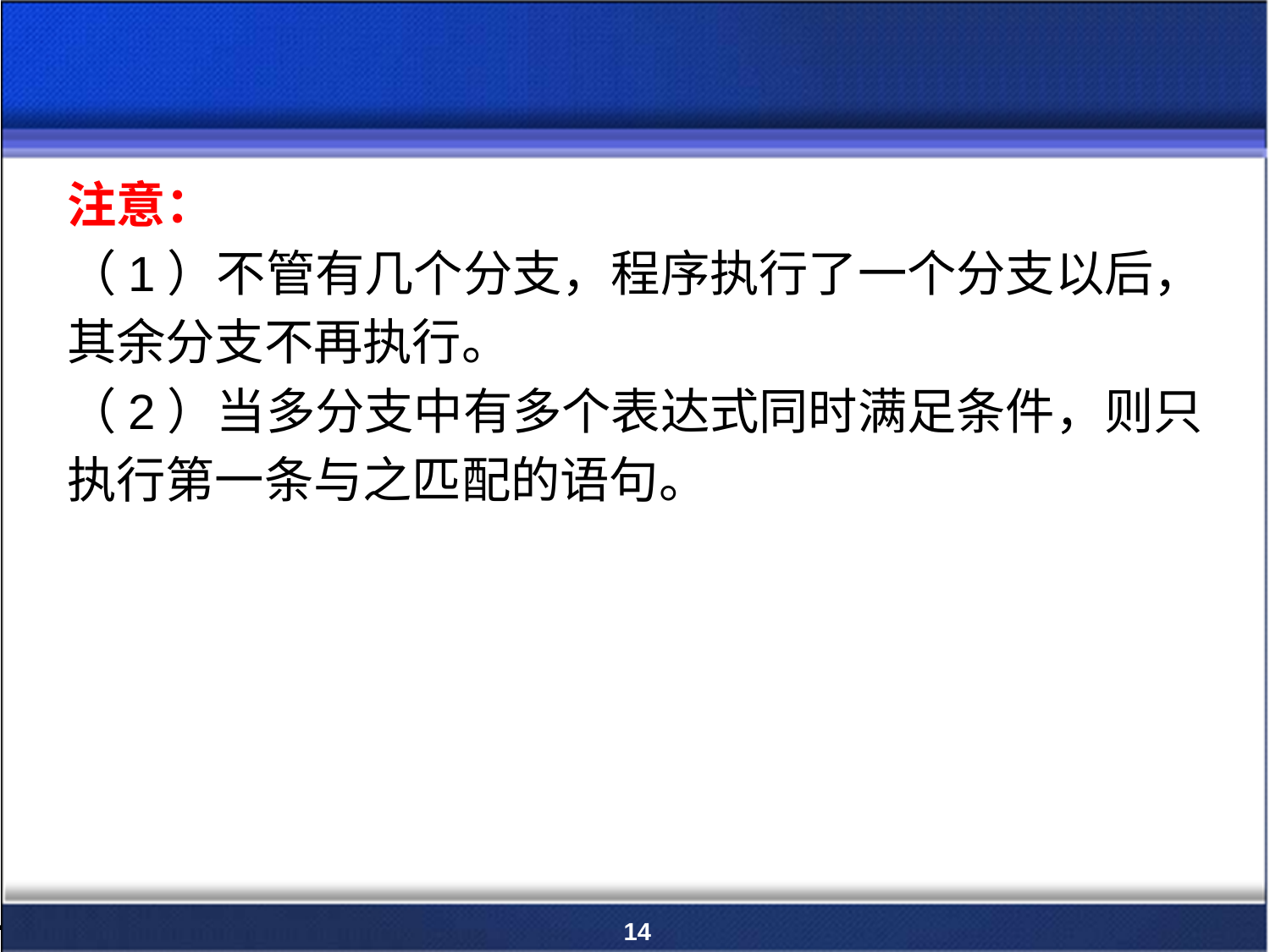

注意：
（1）不管有几个分支，程序执行了一个分支以后，其余分支不再执行。
（2）当多分支中有多个表达式同时满足条件，则只执行第一条与之匹配的语句。

14